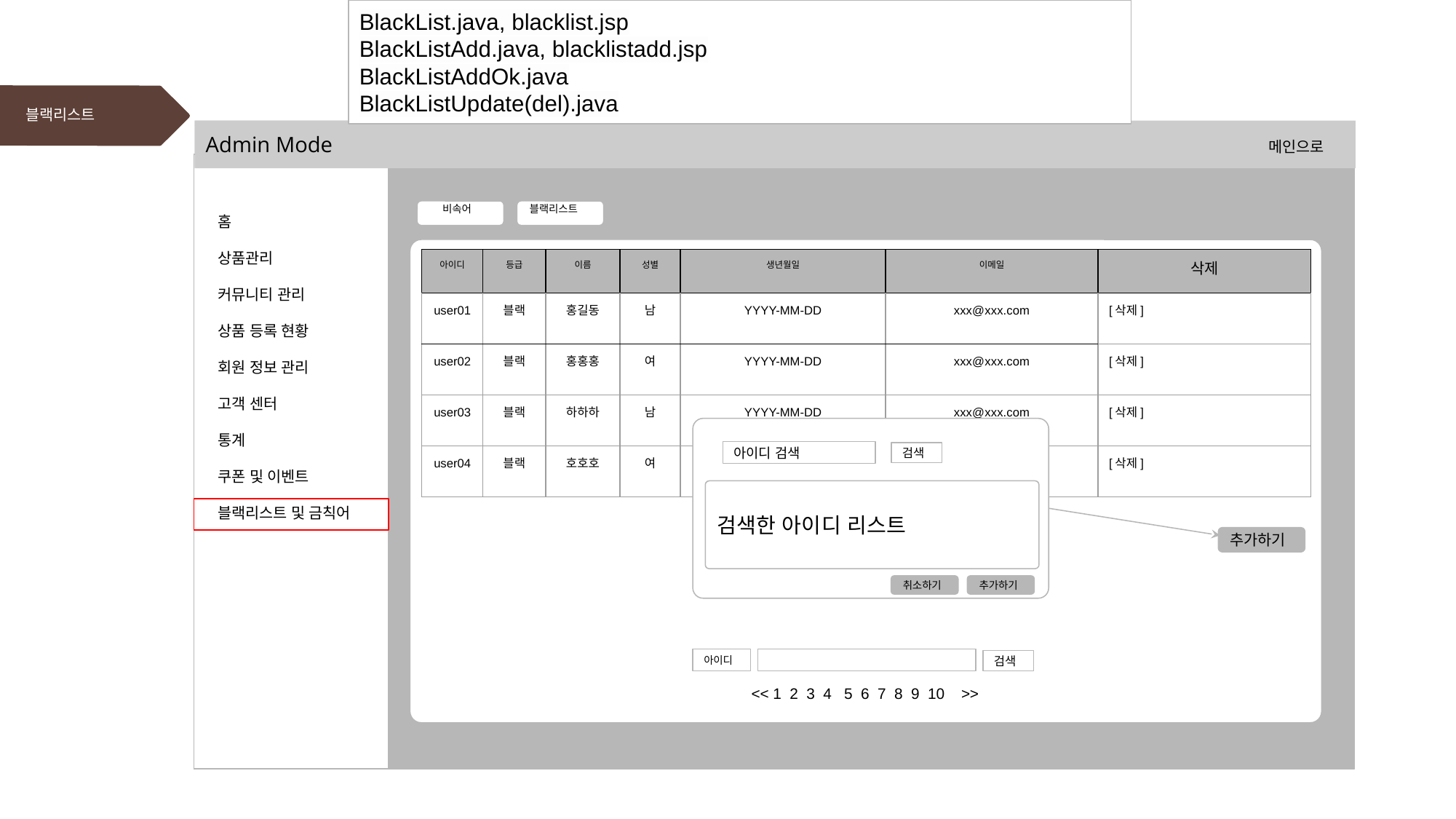

BlackList.java, blacklist.jsp
BlackListAdd.java, blacklistadd.jsp
BlackListAddOk.java
BlackListUpdate(del).java
블랙리스트

Admin Mode
메인으로

홈

상품관리

커뮤니티 관리

상품 등록 현황

회원 정보 관리

고객 센터

통계

쿠폰 및 이벤트

블랙리스트 및 금칙어

    비속어
블랙리스트

| 아이디 | 등급 | 이름 | 성별 | 생년월일 | 이메일 | 삭제 |
| --- | --- | --- | --- | --- | --- | --- |
| user01 | 블랙 | 홍길동 | 남 | YYYY-MM-DD | xxx@xxx.com | [삭제] |
| user02 | 블랙 | 홍홍홍 | 여 | YYYY-MM-DD | xxx@xxx.com | [삭제] |
| user03 | 블랙 | 하하하 | 남 | YYYY-MM-DD | xxx@xxx.com | [삭제] |
| user04 | 블랙 | 호호호 | 여 | YYYY-MM-DD | xxx@xxx.com | [삭제] |

아이디 검색
검색
검색한 아이디 리스트
추가하기
취소하기
추가하기
아이디

검색
   << 1  2  3  4   5  6  7  8  9  10    >>